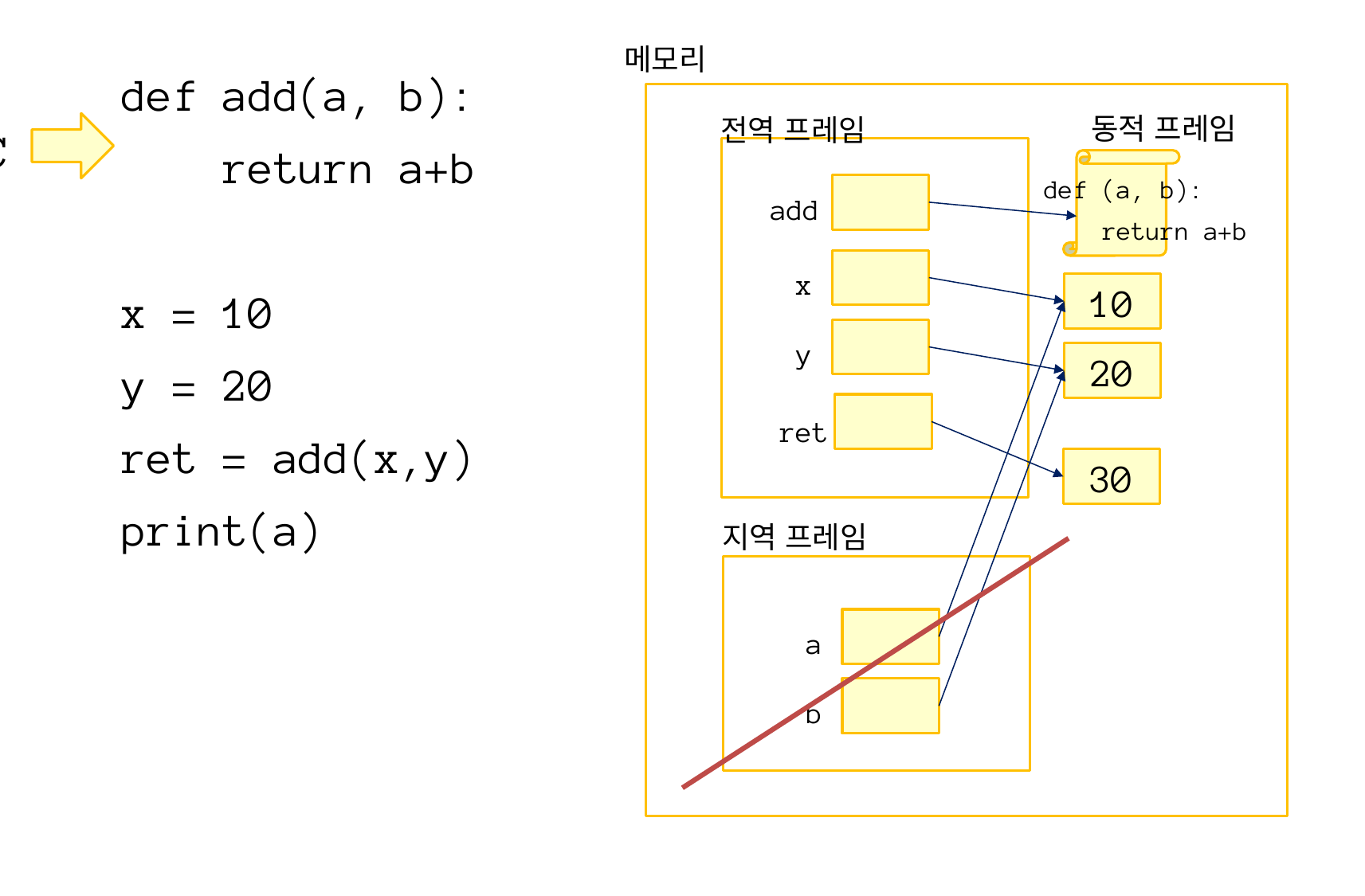

메모리
def add(a, b):
    return a+b

x = 10
y = 20
ret = add(x,y)
print(a)

동적 프레임
전역 프레임
PC

def (a, b):
    return a+b
add

x

10
y

20

ret
30
지역 프레임

a

b